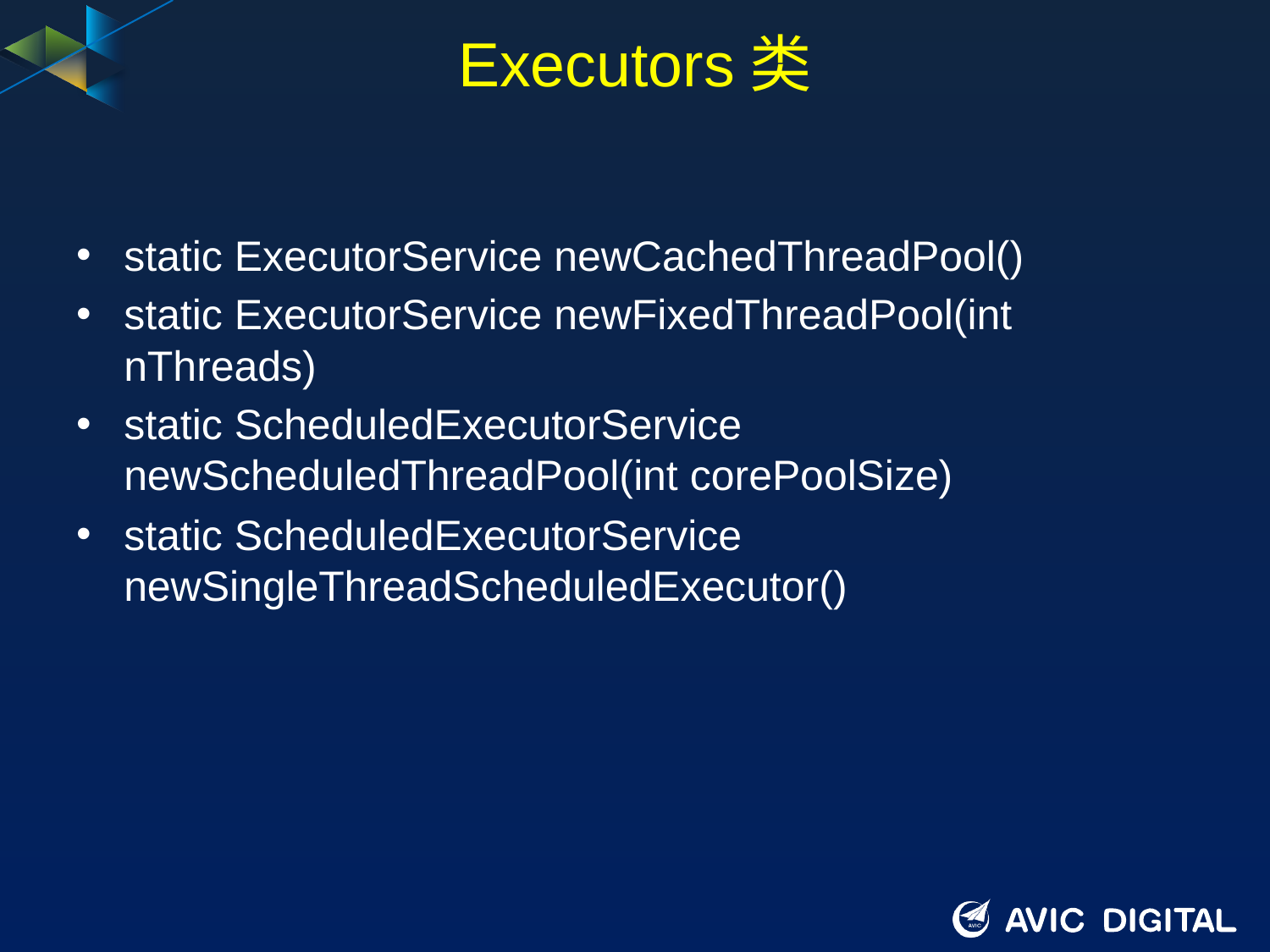

# Executors类
static ExecutorService newCachedThreadPool()
static ExecutorService newFixedThreadPool(int nThreads)
static ScheduledExecutorService newScheduledThreadPool(int corePoolSize)
static ScheduledExecutorService newSingleThreadScheduledExecutor()